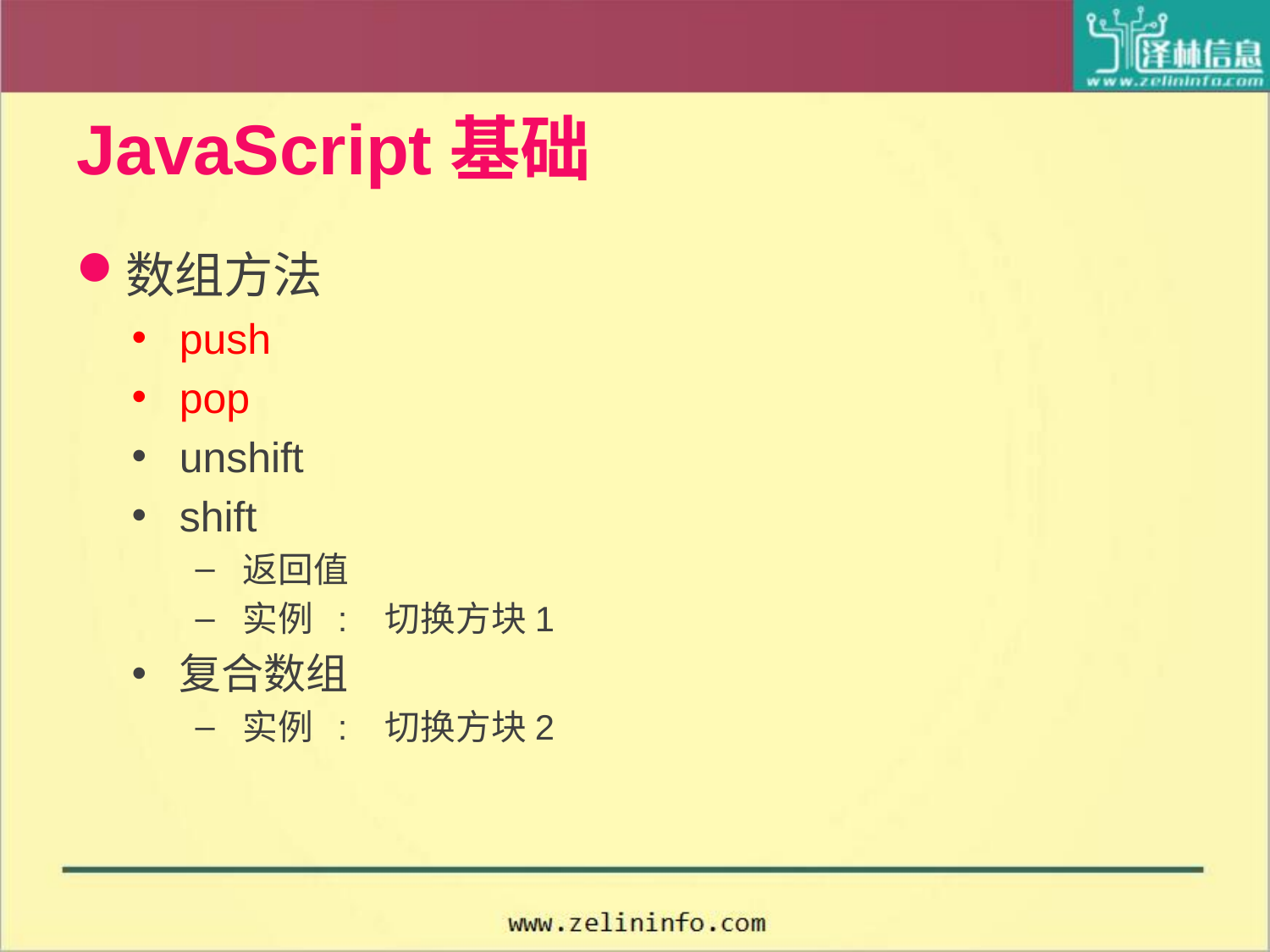

# JavaScript基础
数组方法
push
pop
unshift
shift
返回值
实例  :   切换方块1
复合数组
实例  :   切换方块2